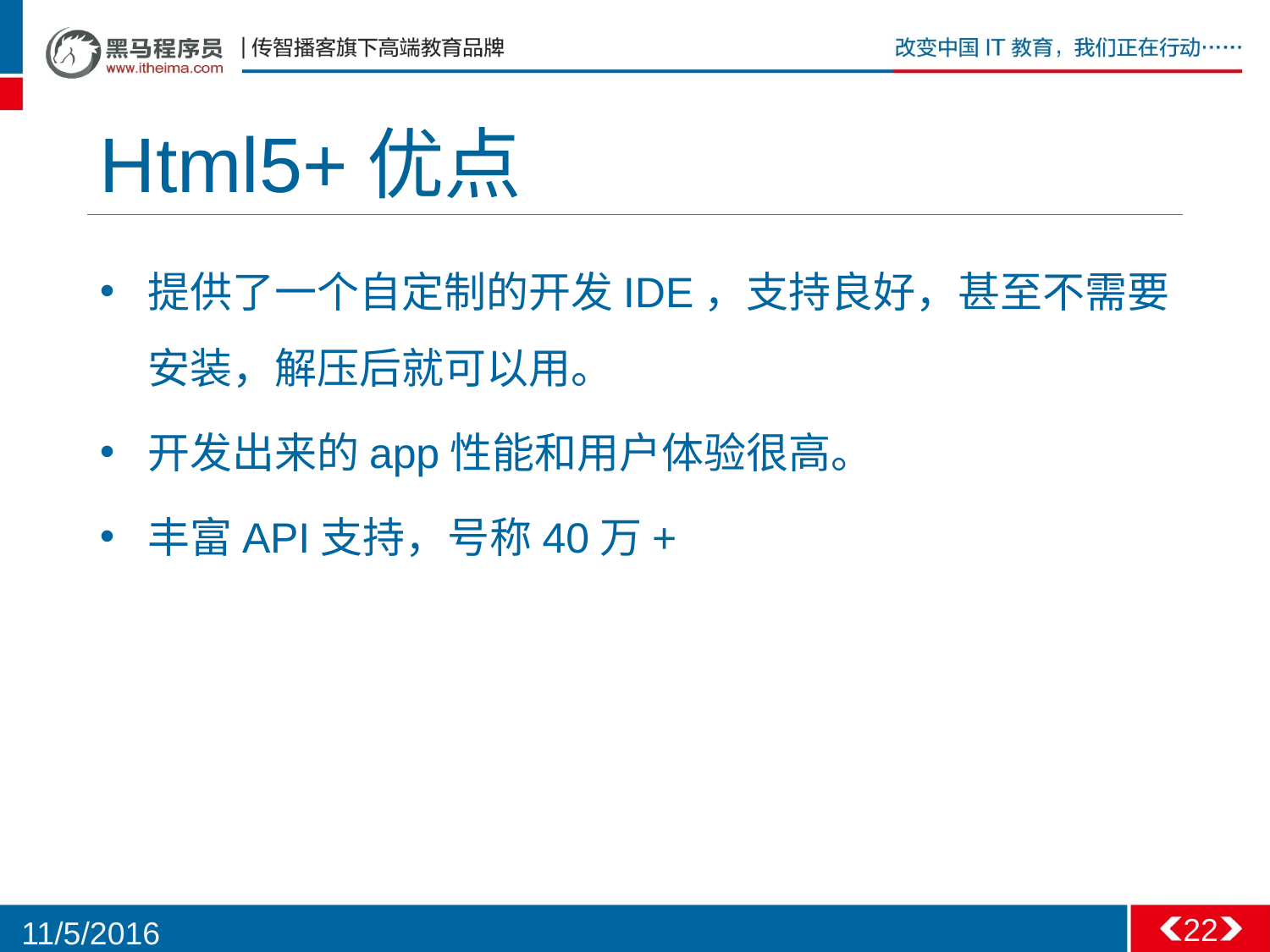

# Html5+优点
提供了一个自定制的开发IDE，支持良好，甚至不需要安装，解压后就可以用。
开发出来的app性能和用户体验很高。
丰富API支持，号称40万+
22

11/5/2016